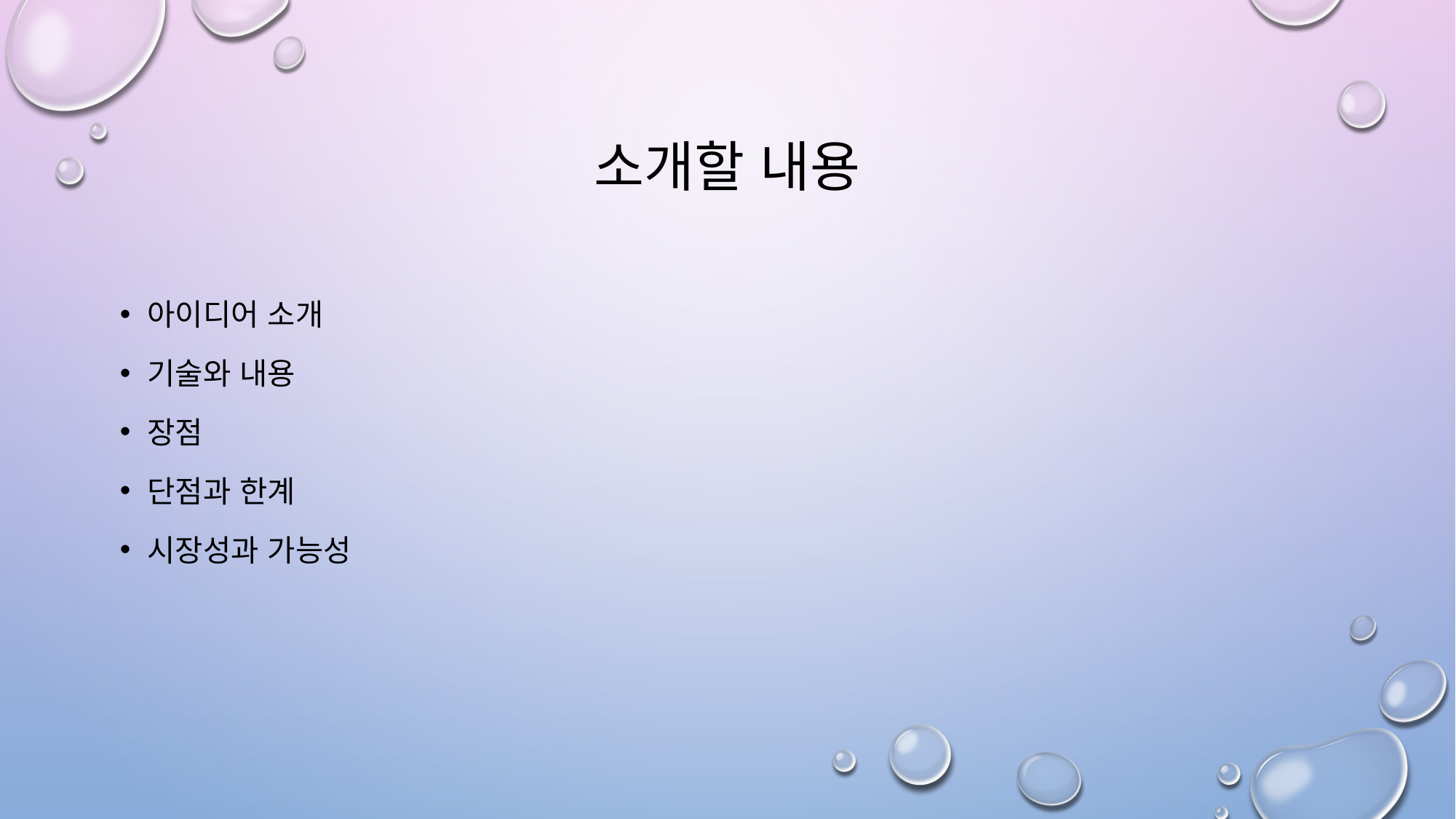

# 소개할 내용
아이디어 소개
기술와 내용
장점
단점과 한계
시장성과 가능성